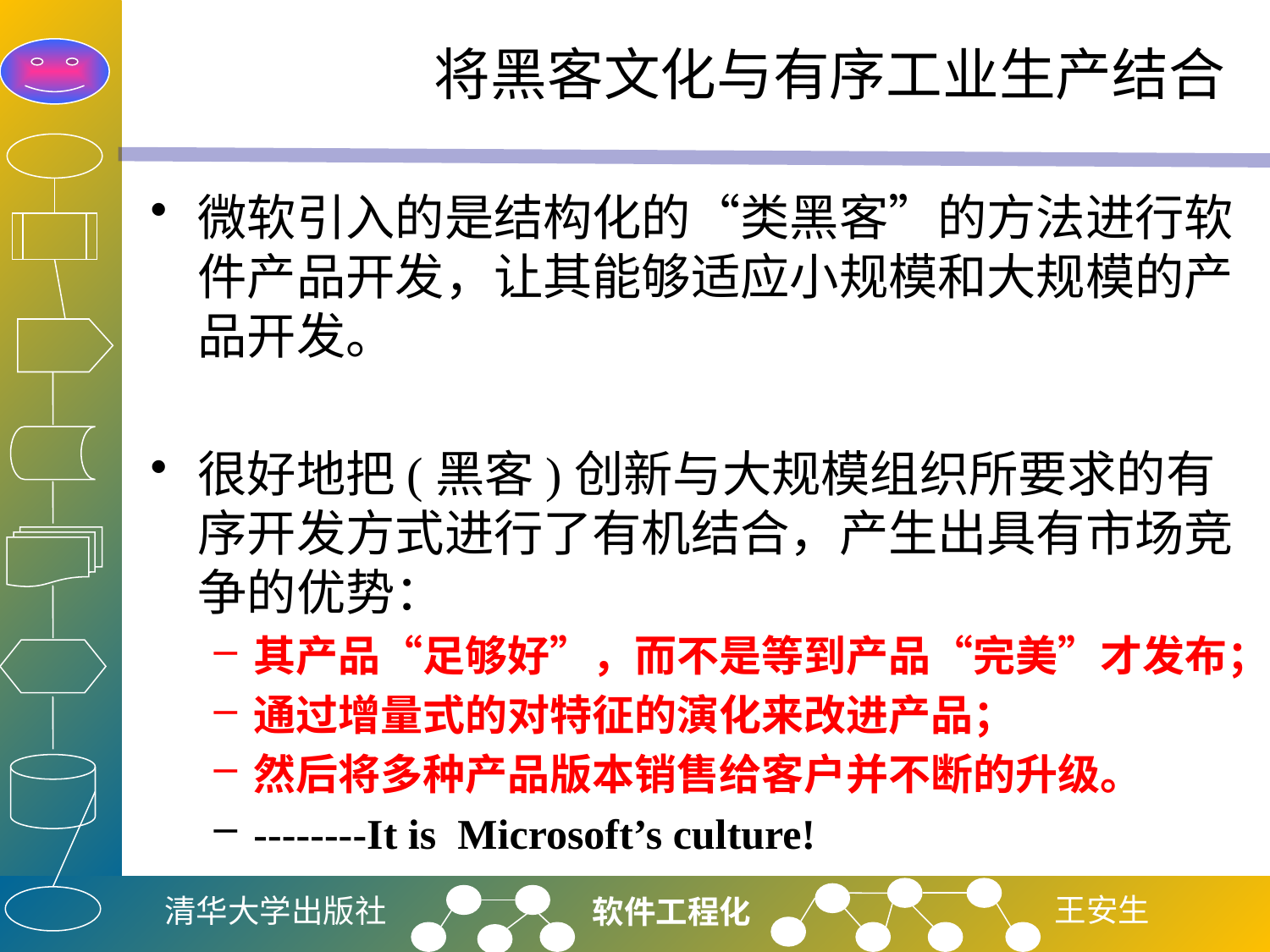

# 将黑客文化与有序工业生产结合
微软引入的是结构化的“类黑客”的方法进行软件产品开发，让其能够适应小规模和大规模的产品开发。

很好地把(黑客)创新与大规模组织所要求的有序开发方式进行了有机结合，产生出具有市场竞争的优势：
其产品“足够好”，而不是等到产品“完美”才发布；
通过增量式的对特征的演化来改进产品；
然后将多种产品版本销售给客户并不断的升级。
--------It is  Microsoft’s culture!